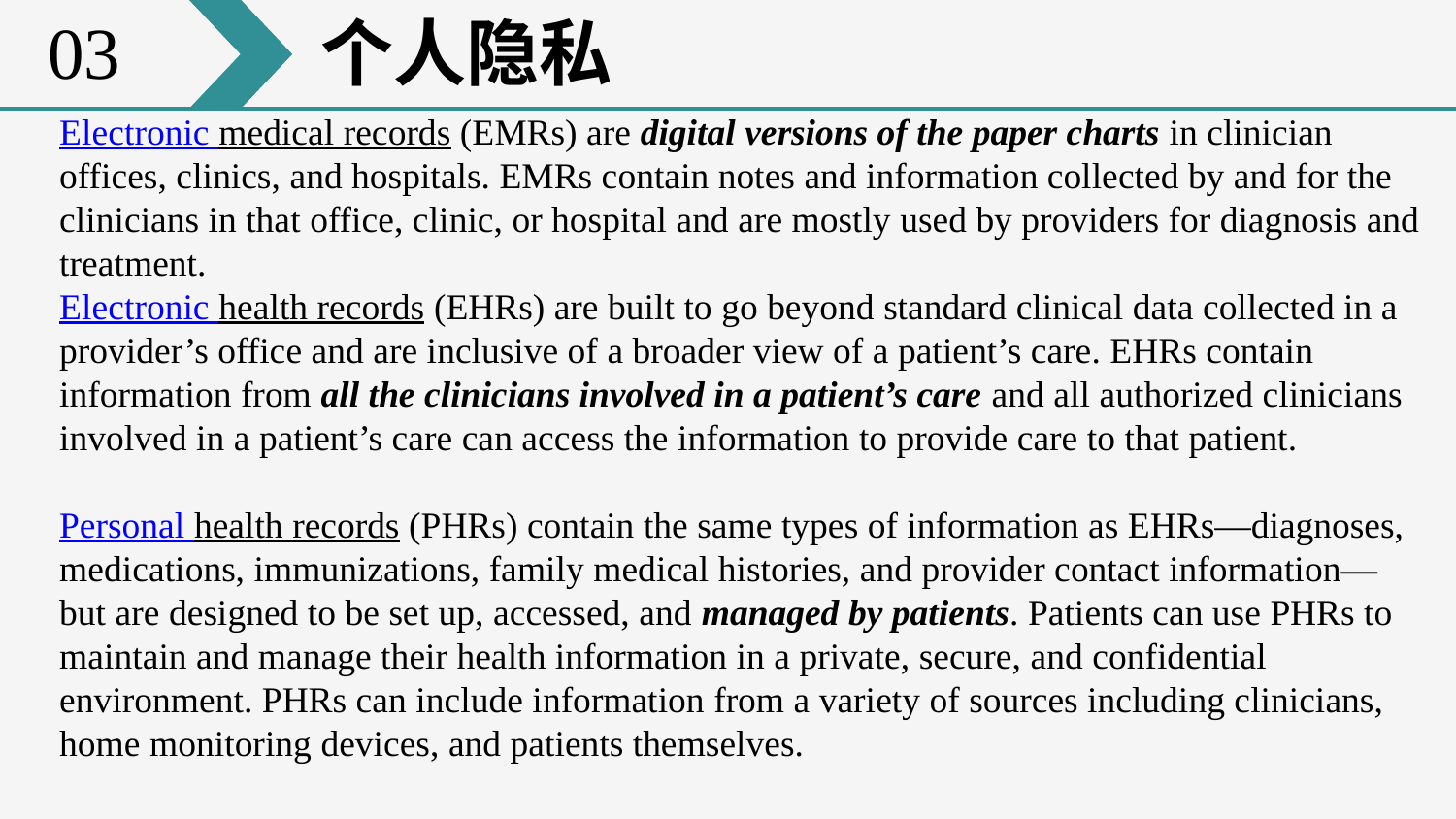

03
个人隐私
Electronic medical records (EMRs) are digital versions of the paper charts in clinician offices, clinics, and hospitals. EMRs contain notes and information collected by and for the clinicians in that office, clinic, or hospital and are mostly used by providers for diagnosis and treatment.
Electronic health records (EHRs) are built to go beyond standard clinical data collected in a provider’s office and are inclusive of a broader view of a patient’s care. EHRs contain information from all the clinicians involved in a patient’s care and all authorized clinicians involved in a patient’s care can access the information to provide care to that patient.

Personal health records (PHRs) contain the same types of information as EHRs—diagnoses, medications, immunizations, family medical histories, and provider contact information—but are designed to be set up, accessed, and managed by patients. Patients can use PHRs to maintain and manage their health information in a private, secure, and confidential environment. PHRs can include information from a variety of sources including clinicians, home monitoring devices, and patients themselves.